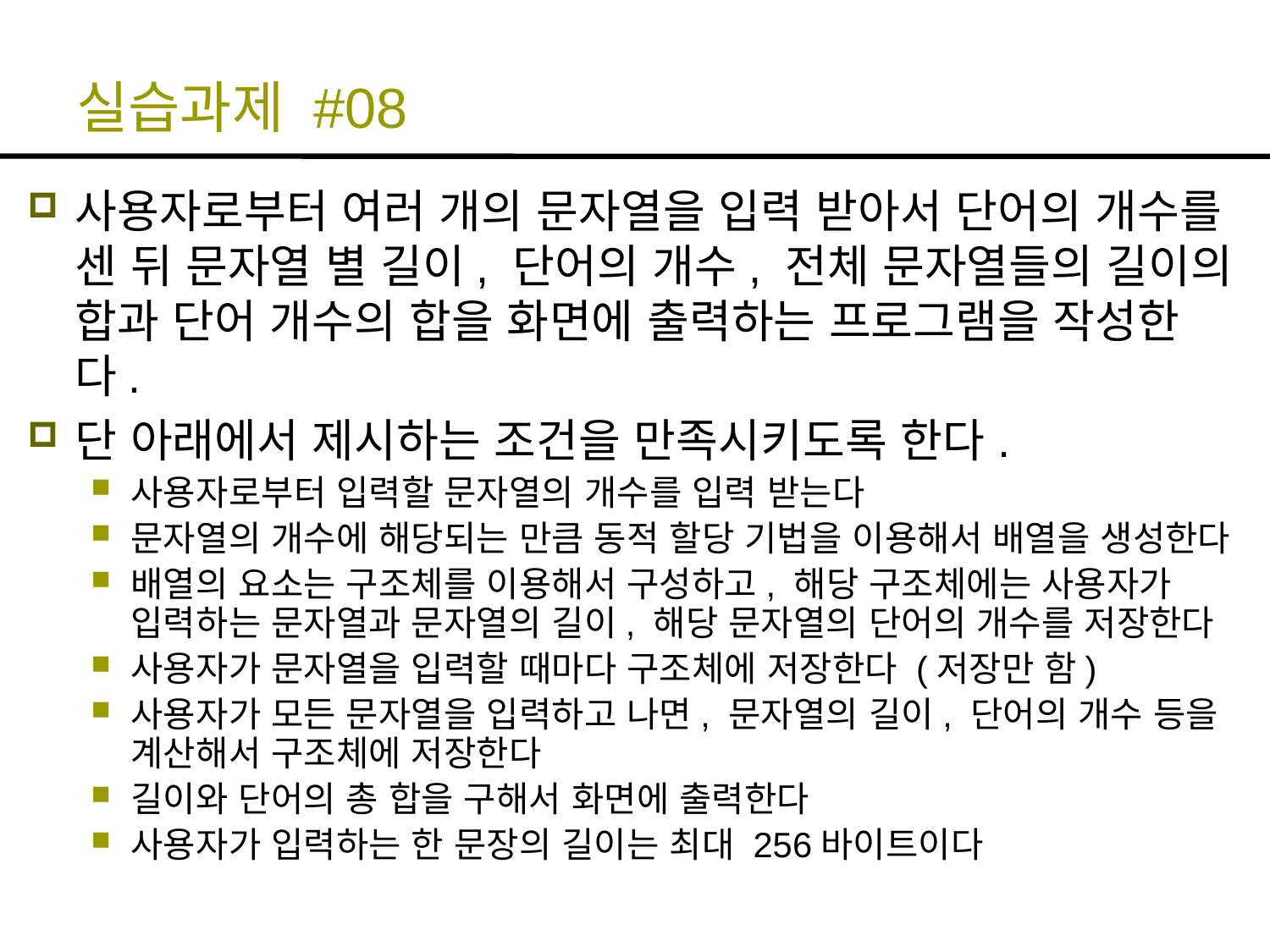

# 실습과제 #08
사용자로부터 여러 개의 문자열을 입력 받아서 단어의 개수를 센 뒤 문자열 별 길이, 단어의 개수, 전체 문자열들의 길이의 합과 단어 개수의 합을 화면에 출력하는 프로그램을 작성한다.
단 아래에서 제시하는 조건을 만족시키도록 한다.
사용자로부터 입력할 문자열의 개수를 입력 받는다
문자열의 개수에 해당되는 만큼 동적 할당 기법을 이용해서 배열을 생성한다
배열의 요소는 구조체를 이용해서 구성하고, 해당 구조체에는 사용자가 입력하는 문자열과 문자열의 길이, 해당 문자열의 단어의 개수를 저장한다
사용자가 문자열을 입력할 때마다 구조체에 저장한다 (저장만 함)
사용자가 모든 문자열을 입력하고 나면, 문자열의 길이, 단어의 개수 등을 계산해서 구조체에 저장한다
길이와 단어의 총 합을 구해서 화면에 출력한다
사용자가 입력하는 한 문장의 길이는 최대 256바이트이다